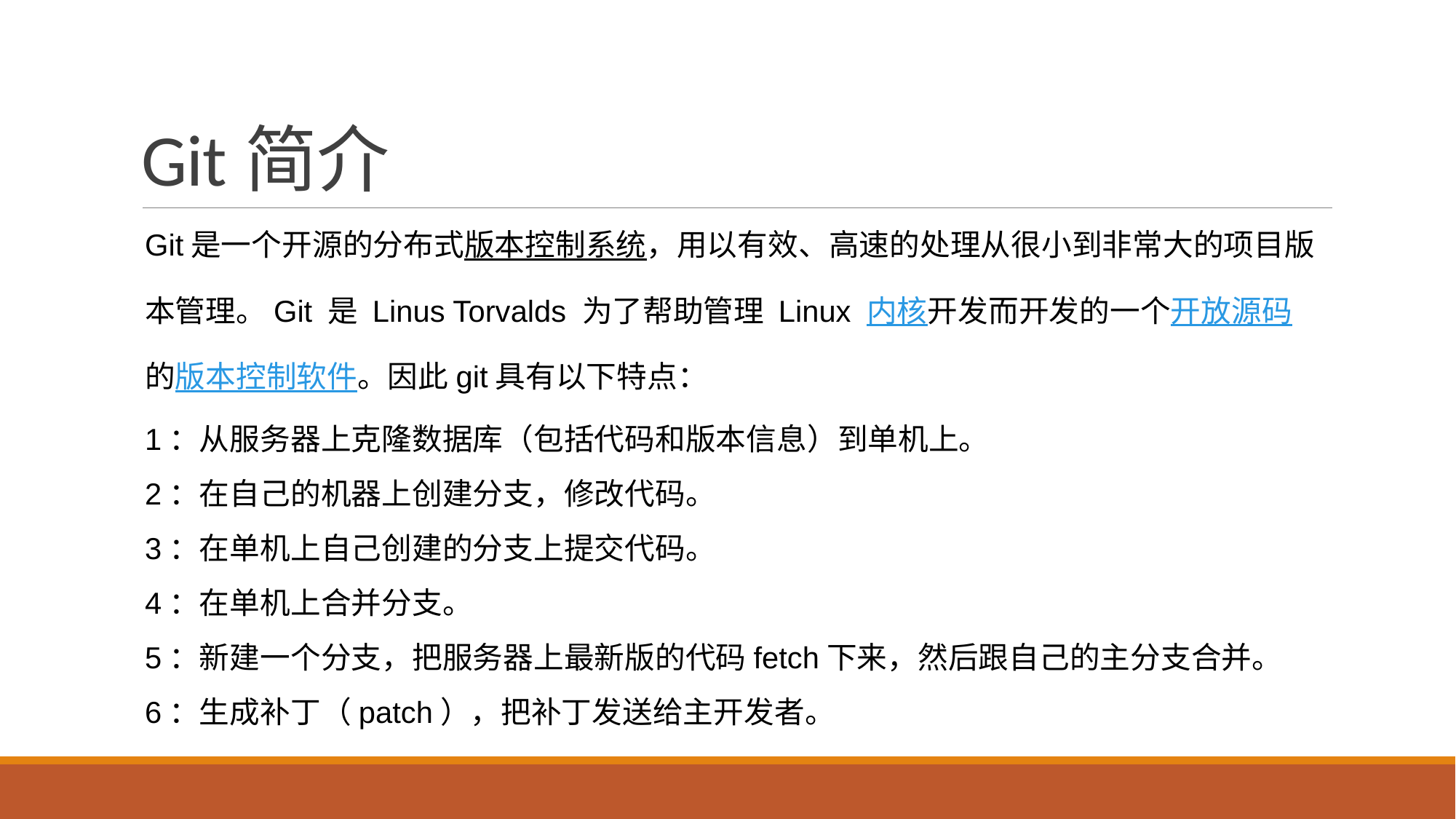

Git简介
Git是一个开源的分布式版本控制系统，用以有效、高速的处理从很小到非常大的项目版本管理。Git 是 Linus Torvalds 为了帮助管理 Linux 内核开发而开发的一个开放源码的版本控制软件。因此git具有以下特点：
1：从服务器上克隆数据库（包括代码和版本信息）到单机上。
2：在自己的机器上创建分支，修改代码。
3：在单机上自己创建的分支上提交代码。
4：在单机上合并分支。
5：新建一个分支，把服务器上最新版的代码fetch下来，然后跟自己的主分支合并。
6：生成补丁（patch），把补丁发送给主开发者。